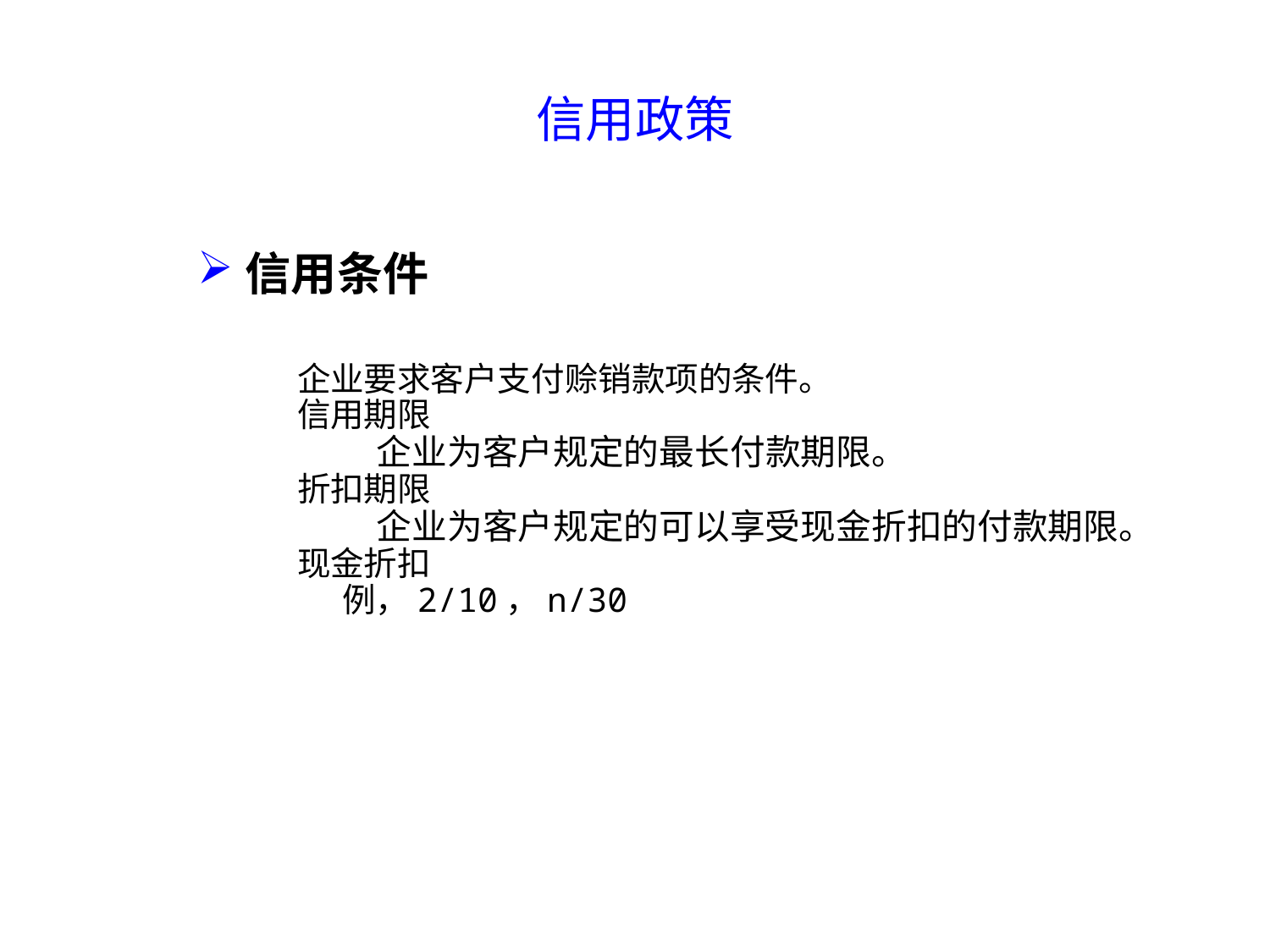

信用政策
信用条件
企业要求客户支付赊销款项的条件。
信用期限
企业为客户规定的最长付款期限。
折扣期限
企业为客户规定的可以享受现金折扣的付款期限。
现金折扣
     例，2/10，n/30